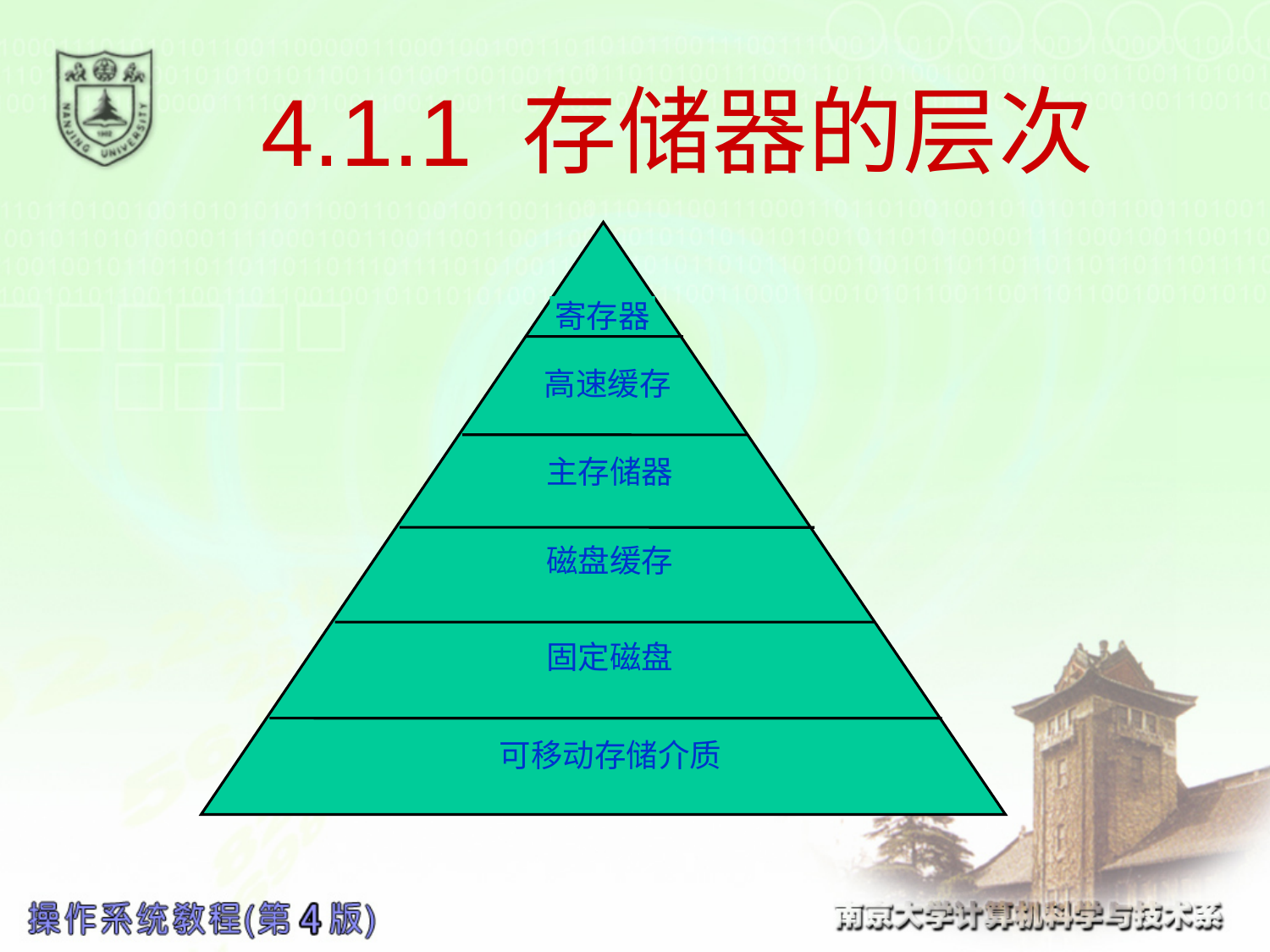

# 4.1.1 存储器的层次

寄存器

高速缓存

主存储器

磁盘缓存

固定磁盘

可移动存储介质